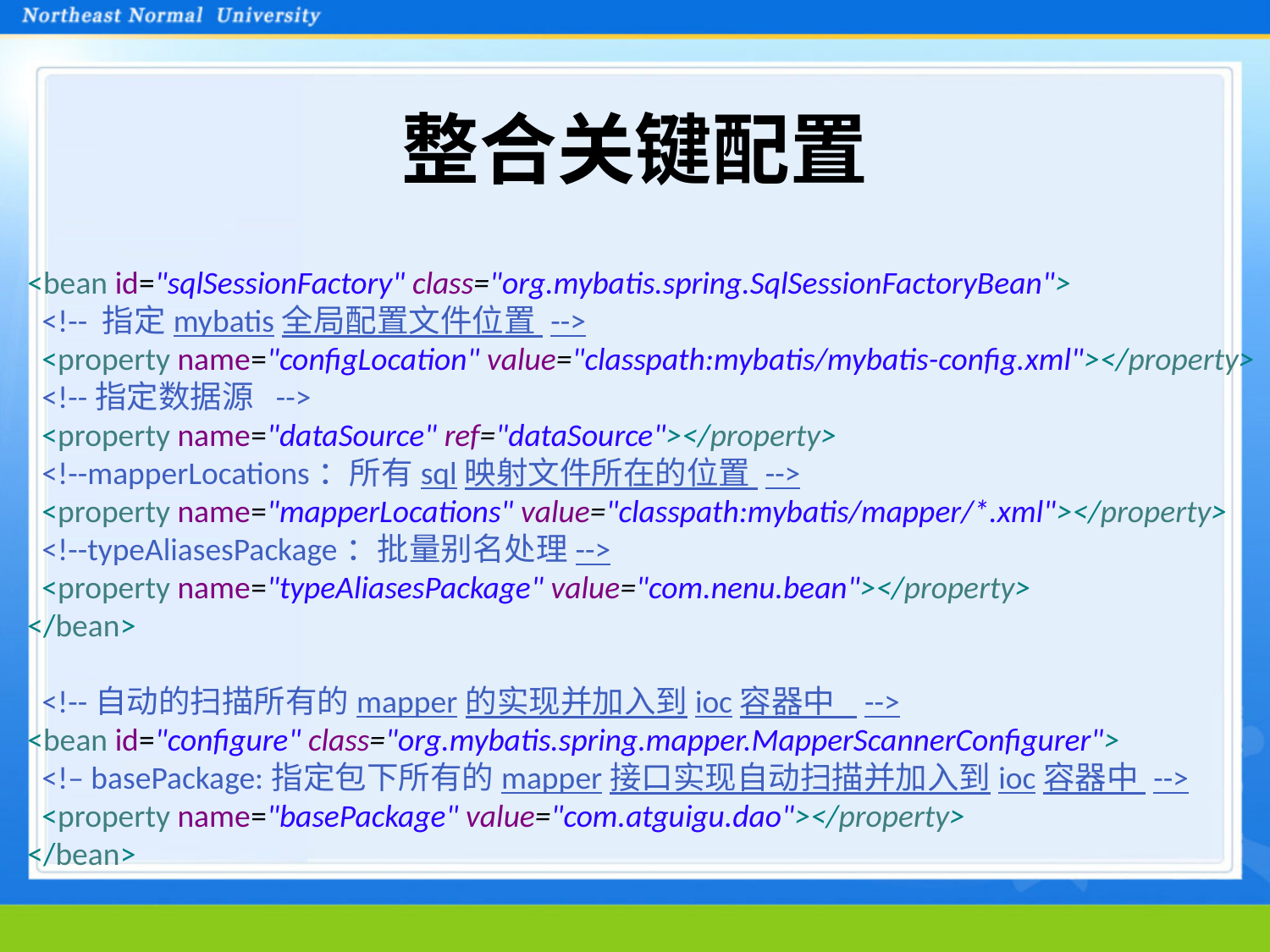

# 整合关键配置
<bean id="sqlSessionFactory" class="org.mybatis.spring.SqlSessionFactoryBean">
  <!-- 指定mybatis全局配置文件位置 -->
  <property name="configLocation" value="classpath:mybatis/mybatis-config.xml"></property>
  <!--指定数据源  -->
  <property name="dataSource" ref="dataSource"></property>
  <!--mapperLocations：所有sql映射文件所在的位置 -->
  <property name="mapperLocations" value="classpath:mybatis/mapper/*.xml"></property>
  <!--typeAliasesPackage：批量别名处理-->
  <property name="typeAliasesPackage" value="com.nenu.bean"></property>
</bean>

  <!--自动的扫描所有的mapper的实现并加入到ioc容器中   -->
<bean id="configure" class="org.mybatis.spring.mapper.MapperScannerConfigurer">
  <!– basePackage:指定包下所有的mapper接口实现自动扫描并加入到ioc容器中 -->
  <property name="basePackage" value="com.atguigu.dao"></property>
</bean>